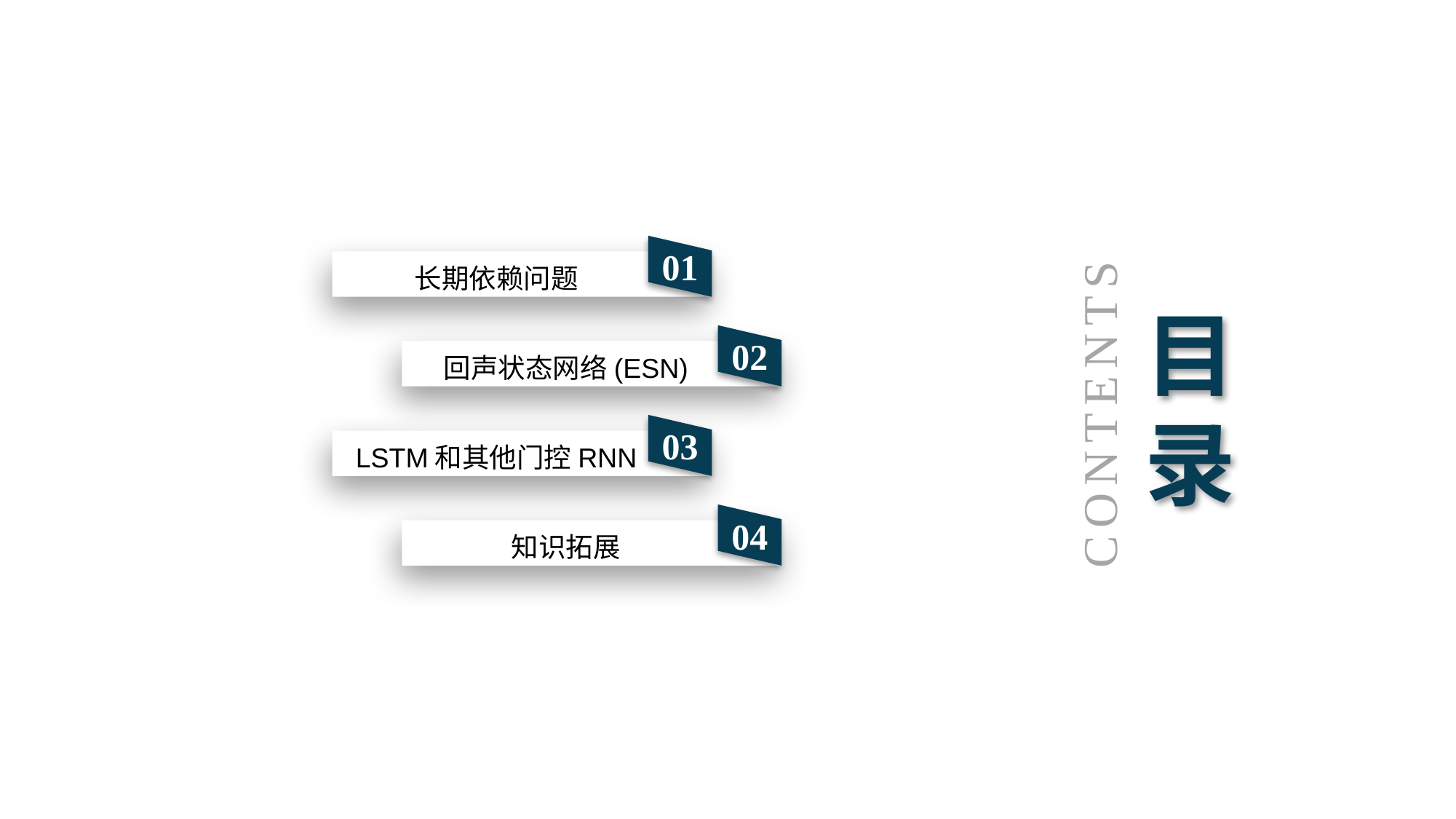

01
长期依赖问题
02
目录
回声状态网络(ESN)
CONTENTS
03
LSTM和其他门控RNN
04
知识拓展